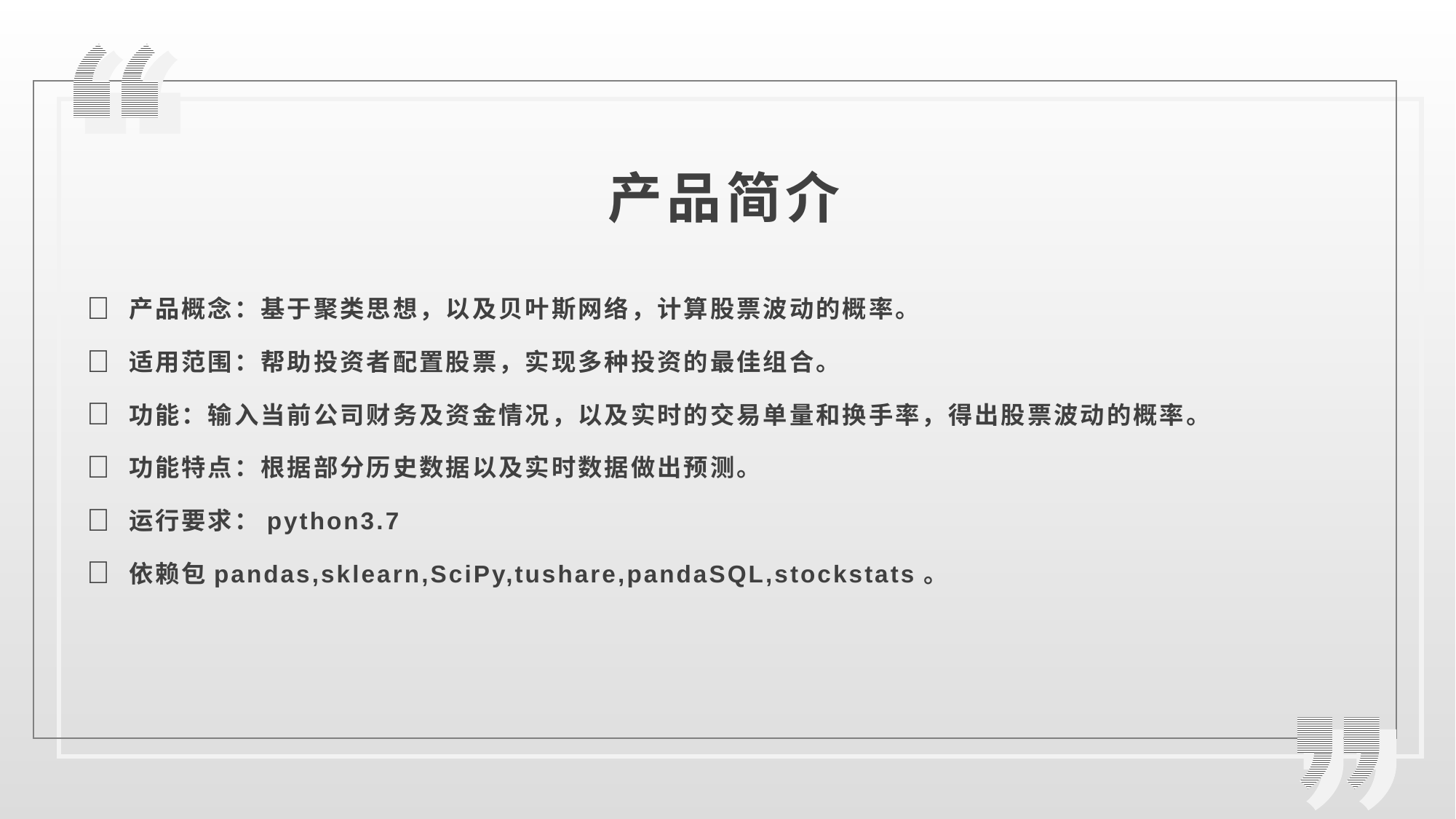

产品简介
产品概念：基于聚类思想，以及贝叶斯网络，计算股票波动的概率。
适用范围：帮助投资者配置股票，实现多种投资的最佳组合。
功能：输入当前公司财务及资金情况，以及实时的交易单量和换手率，得出股票波动的概率。
功能特点：根据部分历史数据以及实时数据做出预测。
运行要求：python3.7
依赖包pandas,sklearn,SciPy,tushare,pandaSQL,stockstats。